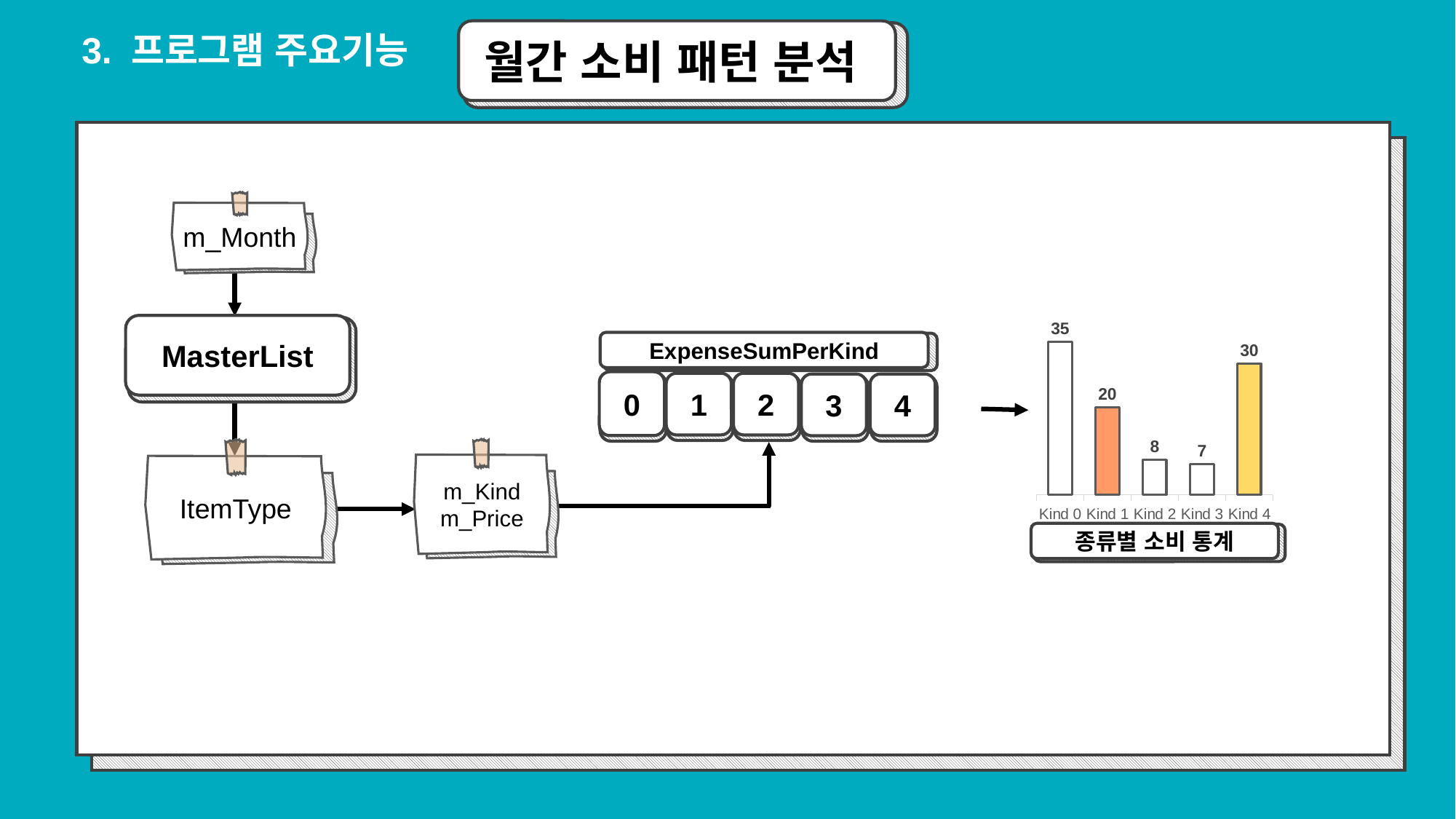

3. 프로그램 주요기능
월간 소비 패턴 분석

m_Month

MasterList

### Chart

| Category | 판매 |
|---|---|
| Kind 0 | 35.0 |
| Kind 1 | 20.0 |
| Kind 2 | 8.0 |
| Kind 3 | 7.0 |
| Kind 4 | 30.0 |
ExpenseSumPerKind

0

1

2

3

4

m_Kind
m_Price

ItemType

종류별 소비 통계